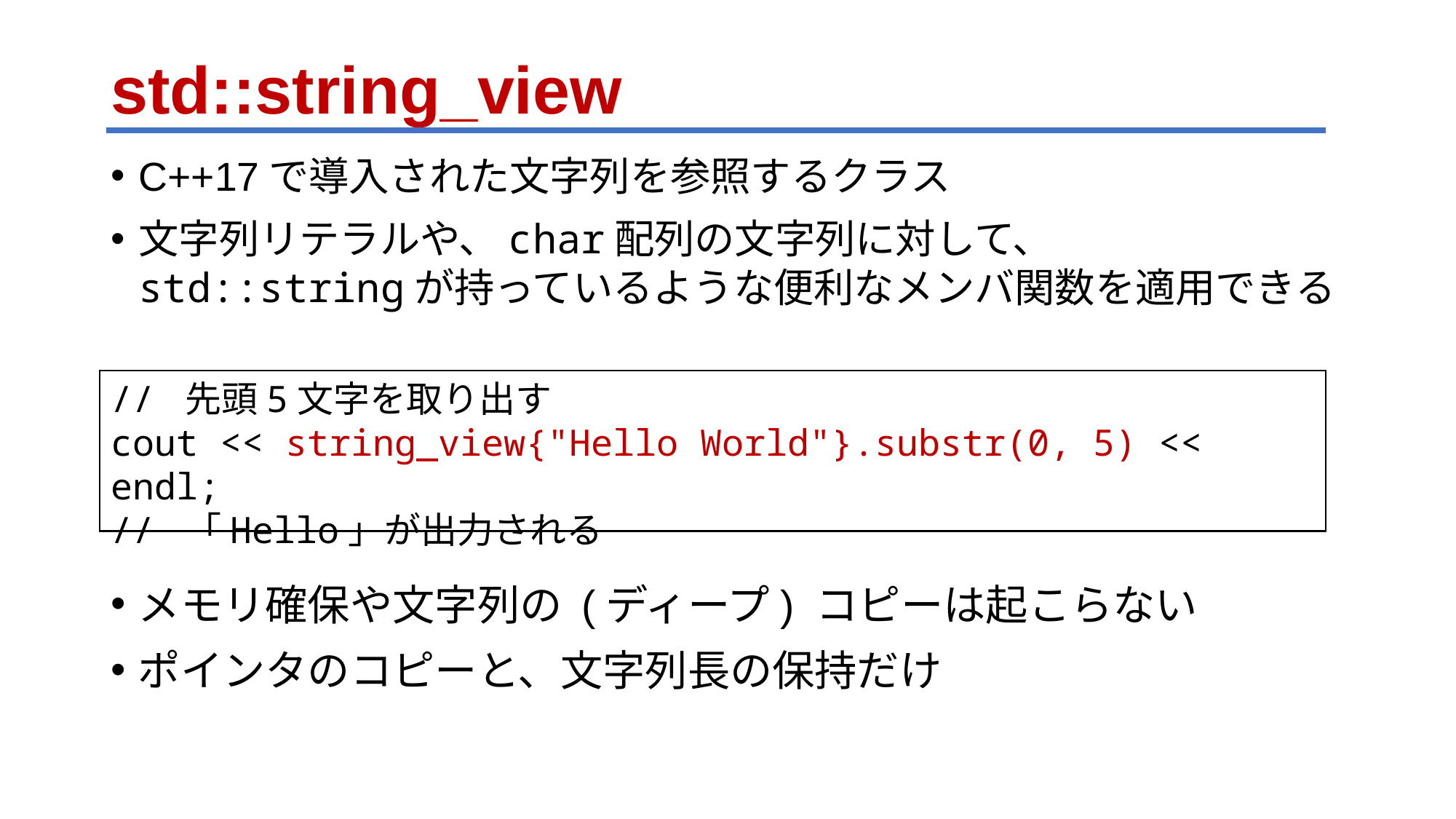

# std::string_view
C++17で導入された文字列を参照するクラス
文字列リテラルや、char配列の文字列に対して、
std::stringが持っているような便利なメンバ関数を適用できる
// 先頭5文字を取り出す
cout << string_view{"Hello World"}.substr(0, 5) << endl;
// 「Hello」が出力される
メモリ確保や文字列の (ディープ) コピーは起こらない
ポインタのコピーと、文字列長の保持だけ